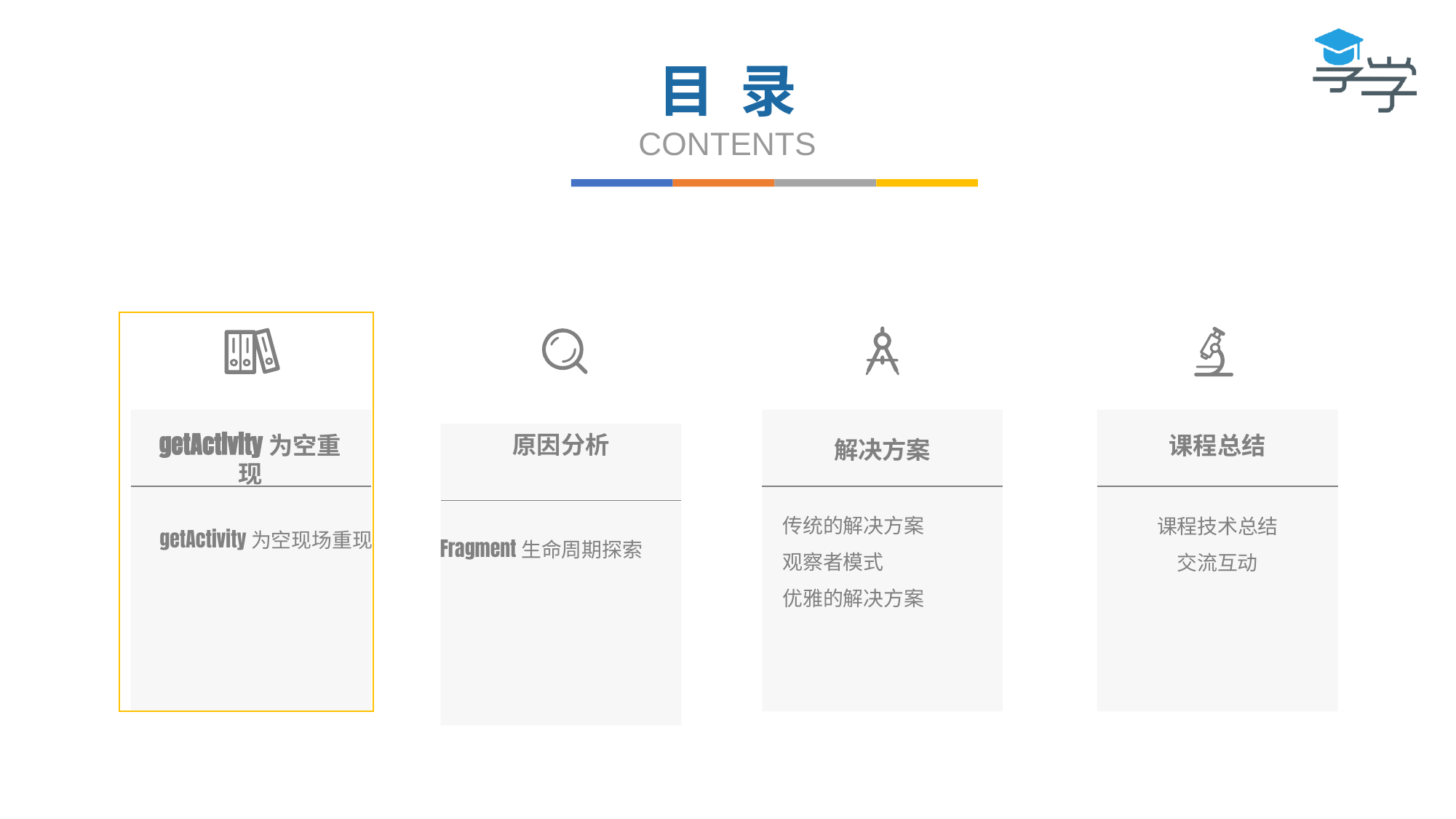

目  录
CONTENTS

原因分析
getActivity为空重现
课程总结
解决方案

Fragment生命周期探索

传统的解决方案
观察者模式
优雅的解决方案
课程技术总结
交流互动
getActivity为空现场重现